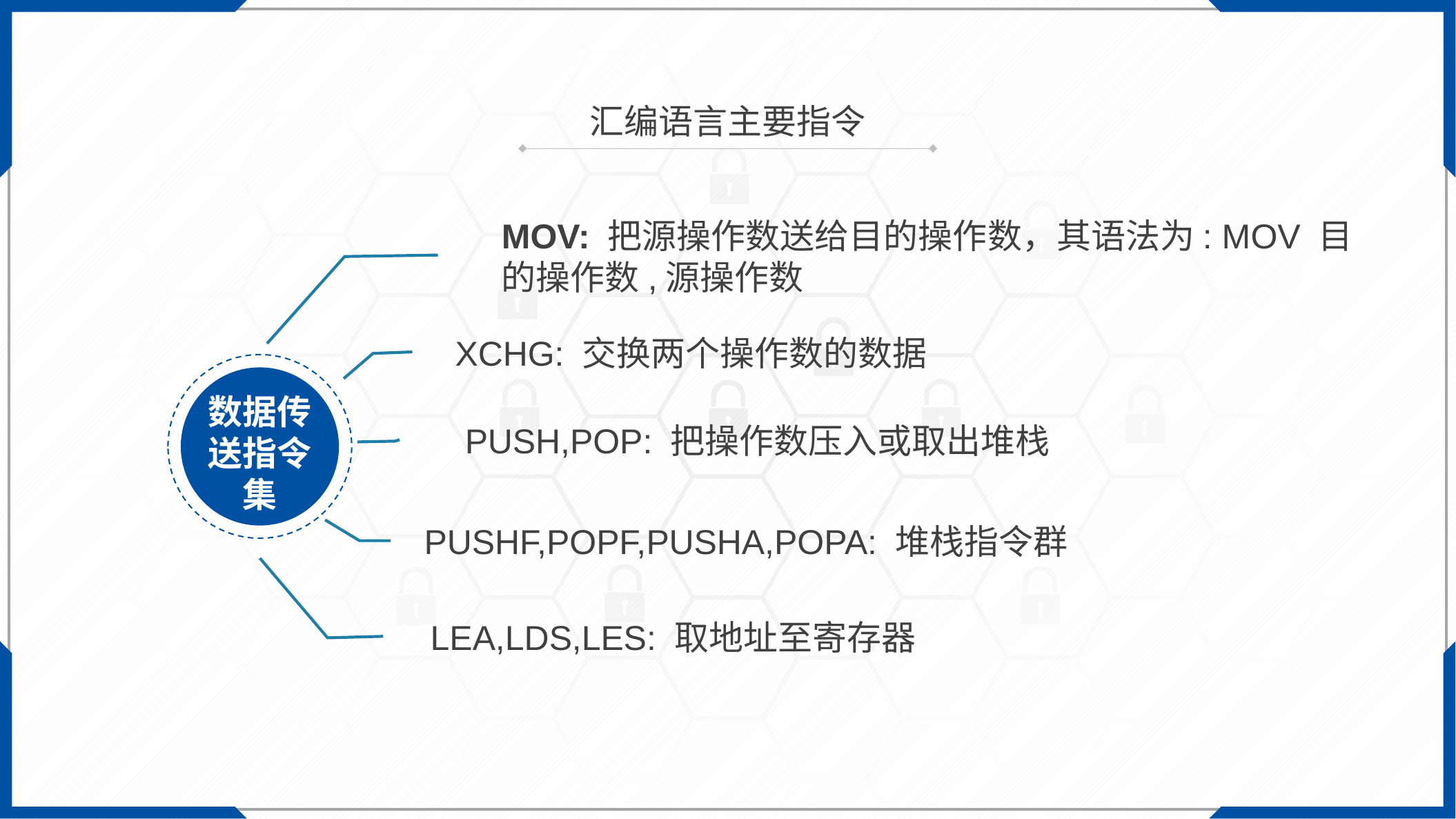

汇编语言主要指令
MOV: 把源操作数送给目的操作数，其语法为: MOV 目的操作数,源操作数
XCHG: 交换两个操作数的数据

数据传送指令集
PUSH,POP: 把操作数压入或取出堆栈
PUSHF,POPF,PUSHA,POPA: 堆栈指令群
LEA,LDS,LES: 取地址至寄存器